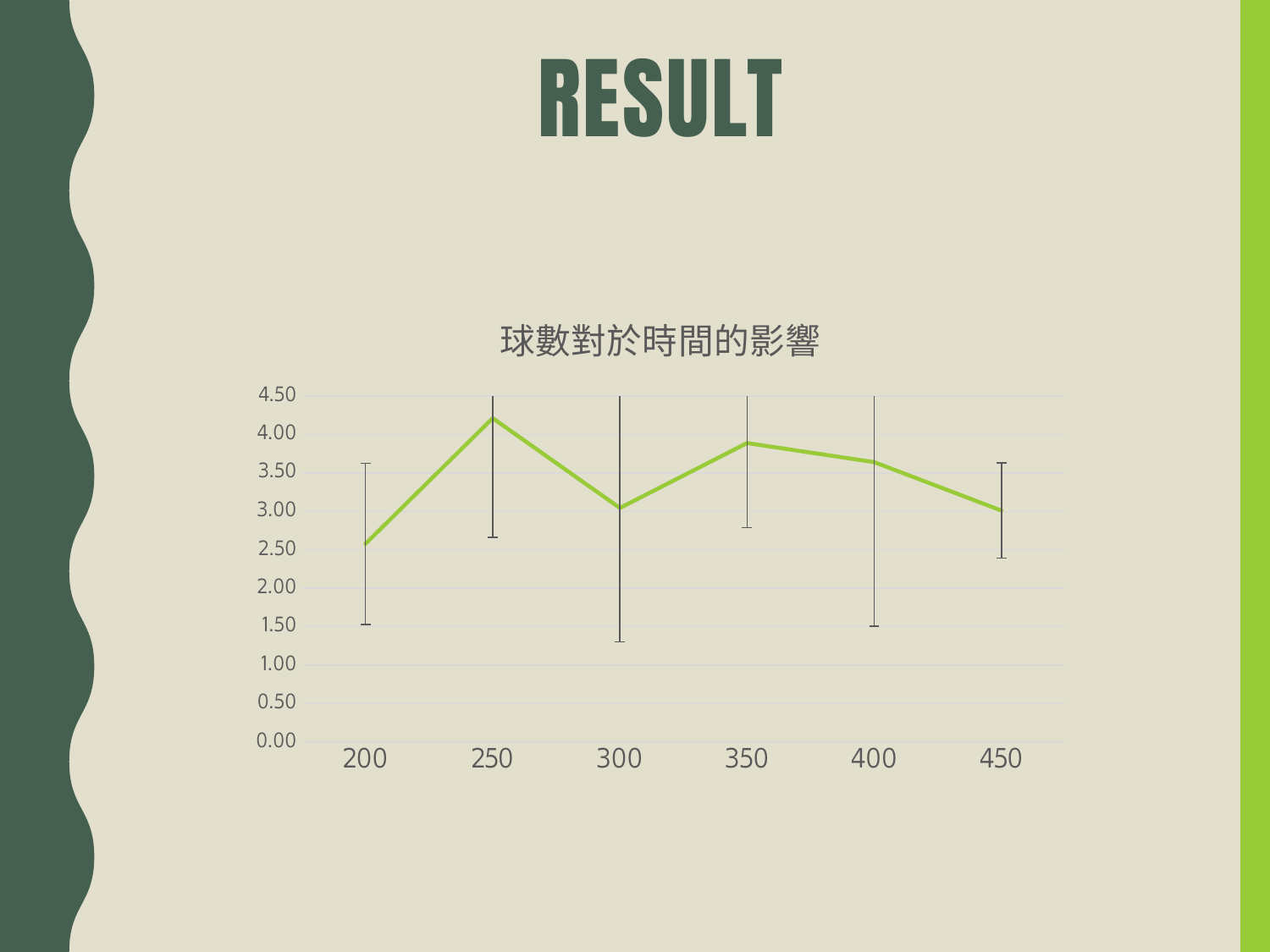

# RESULT

### Chart: 球數對於時間的影響

| Category |  |
|---|---|
| 200 | 2.5780000000000003 |
| 250 | 4.212 |
| 300 | 3.0439999999999996 |
| 350 | 3.8879999999999995 |
| 400 | 3.6399999999999997 |
| 450 | 3.0100000000000002 |